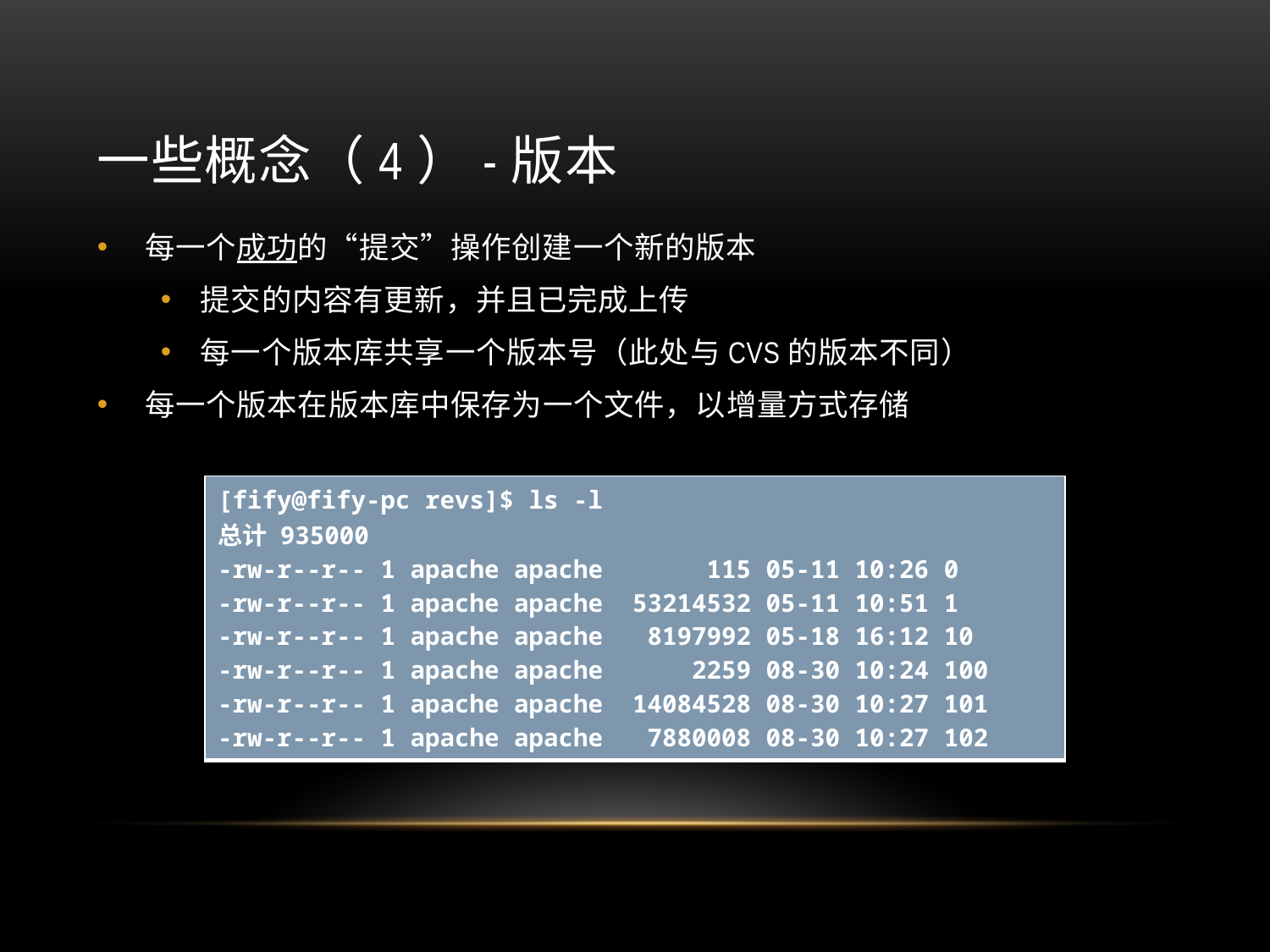

# 一些概念（4）-版本
每一个成功的“提交”操作创建一个新的版本
提交的内容有更新，并且已完成上传
每一个版本库共享一个版本号（此处与CVS的版本不同）
每一个版本在版本库中保存为一个文件，以增量方式存储
| [fify@fify-pc revs]$ ls -l 总计 935000 -rw-r--r-- 1 apache apache 115 05-11 10:26 0 -rw-r--r-- 1 apache apache 53214532 05-11 10:51 1 -rw-r--r-- 1 apache apache 8197992 05-18 16:12 10 -rw-r--r-- 1 apache apache 2259 08-30 10:24 100 -rw-r--r-- 1 apache apache 14084528 08-30 10:27 101 -rw-r--r-- 1 apache apache 7880008 08-30 10:27 102 |
| --- |